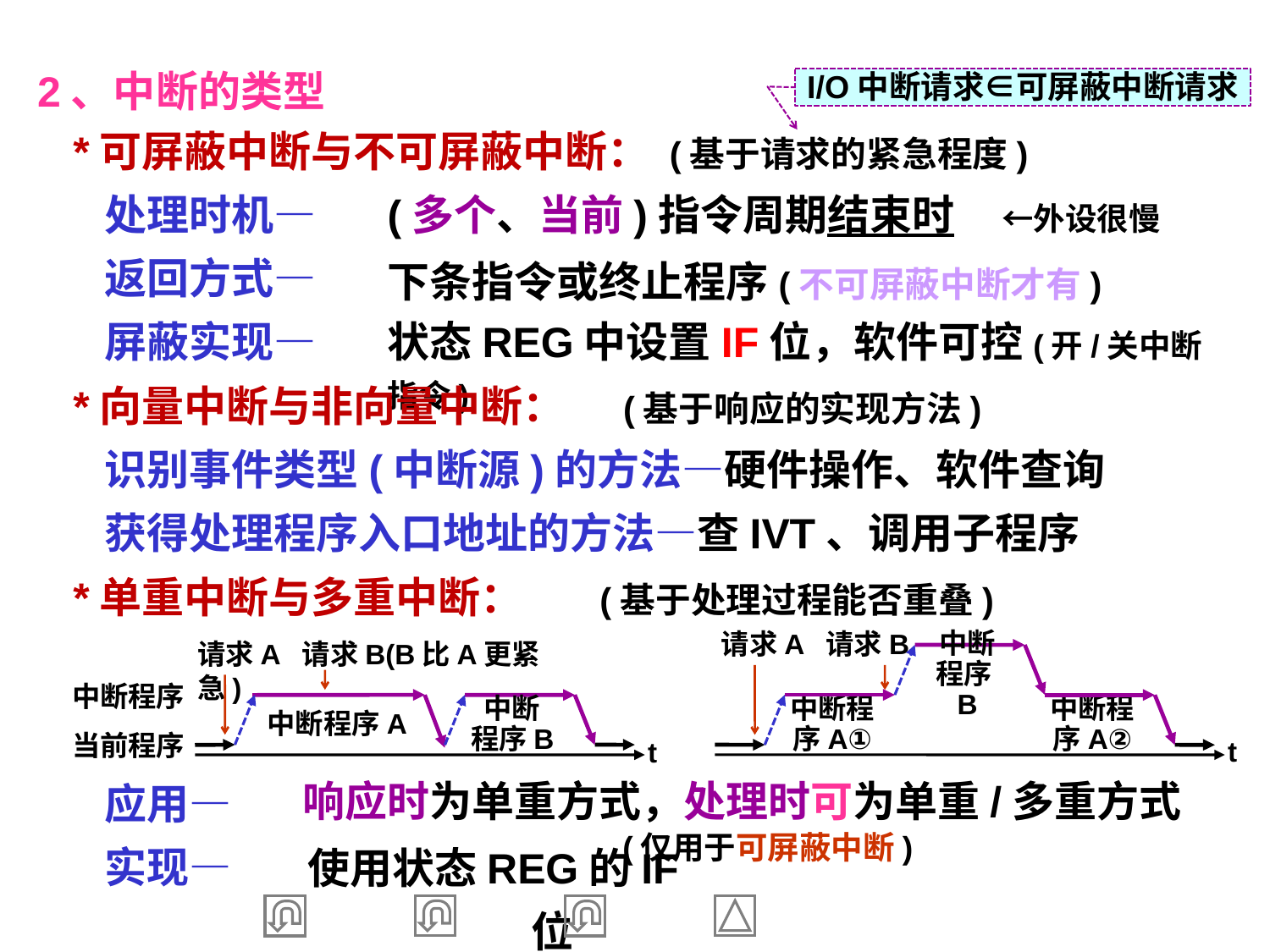

2、中断的类型
I/O中断请求∈可屏蔽中断请求
   *可屏蔽中断与不可屏蔽中断： (基于请求的紧急程度)
      处理时机—
      返回方式—
      屏蔽实现—
(多个、当前)指令周期结束时     ←外设很慢
下条指令或终止程序(不可屏蔽中断才有)
状态REG中设置IF位，软件可控(开/关中断指令)
   *向量中断与非向量中断：     (基于响应的实现方法)
      识别事件类型(中断源)的方法—硬件操作、软件查询
      获得处理程序入口地址的方法—查IVT、调用子程序
   *单重中断与多重中断：       (基于处理过程能否重叠)

      应用—
      实现—
请求A  请求B

中断
程序B

中断程序A①

中断程序A②
t

请求A  请求B(B比A更紧急)

中断程序
当前程序

中断程序A

中断
程序B

t

响应时为单重方式，处理时可为单重/多重方式
                                    (仅用于可屏蔽中断)
使用状态REG的IF位

39